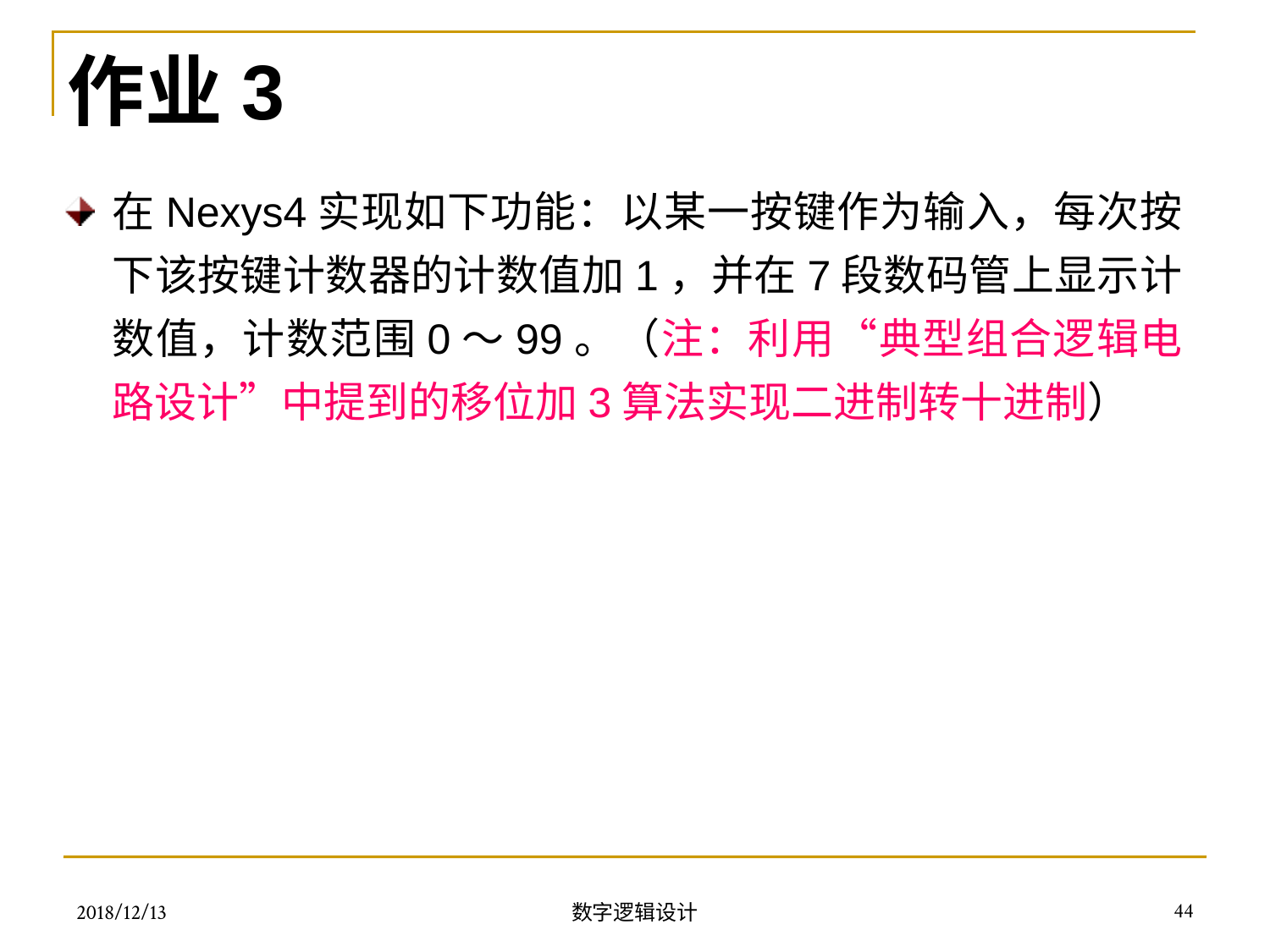

作业3
在Nexys4实现如下功能：以某一按键作为输入，每次按下该按键计数器的计数值加1，并在7段数码管上显示计数值，计数范围0～99。（注：利用“典型组合逻辑电路设计”中提到的移位加3算法实现二进制转十进制）
2018/12/13
44
数字逻辑设计